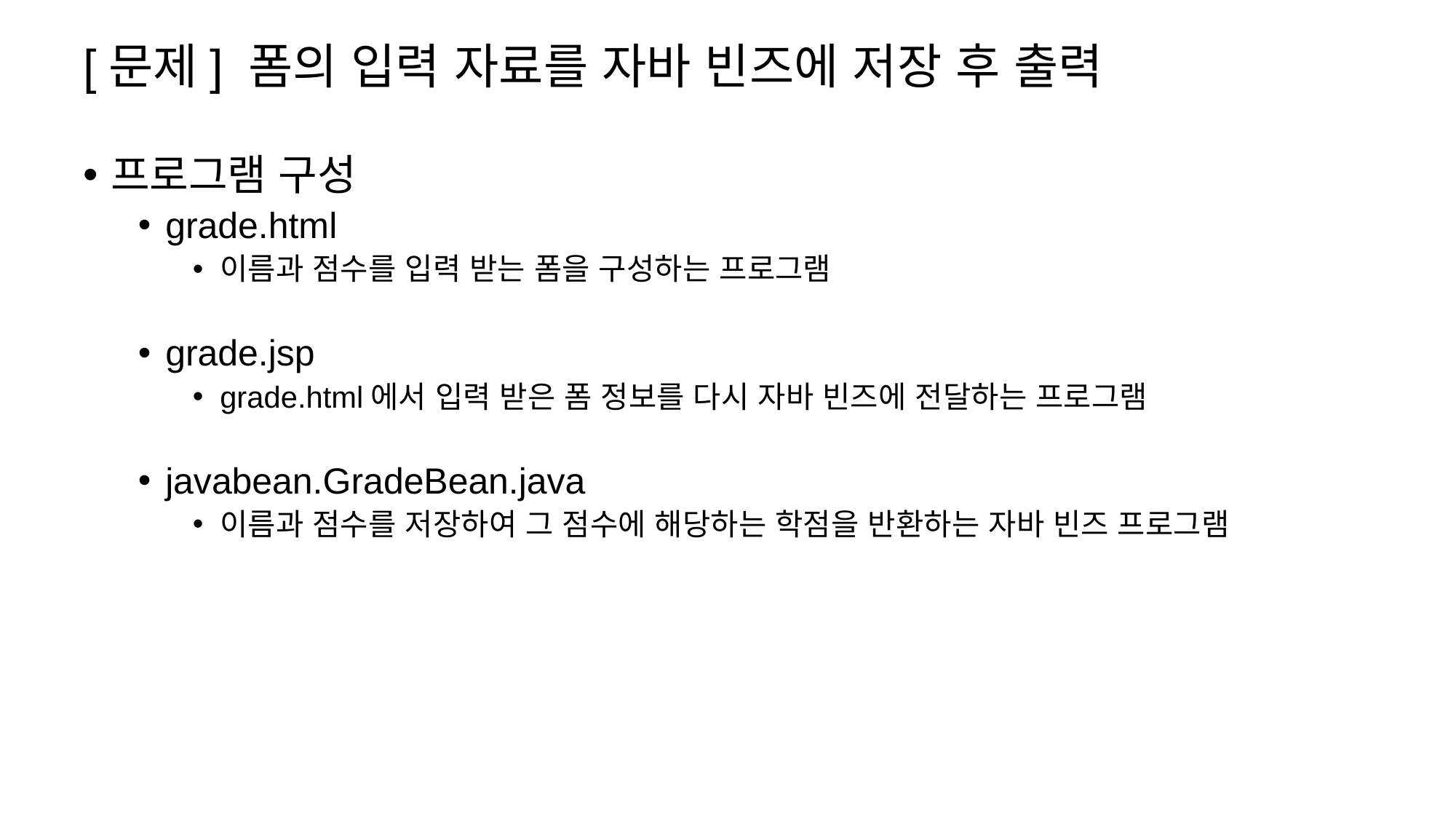

[문제] 폼의 입력 자료를 자바 빈즈에 저장 후 출력
프로그램 구성
grade.html
이름과 점수를 입력 받는 폼을 구성하는 프로그램

grade.jsp
grade.html에서 입력 받은 폼 정보를 다시 자바 빈즈에 전달하는 프로그램

javabean.GradeBean.java
이름과 점수를 저장하여 그 점수에 해당하는 학점을 반환하는 자바 빈즈 프로그램